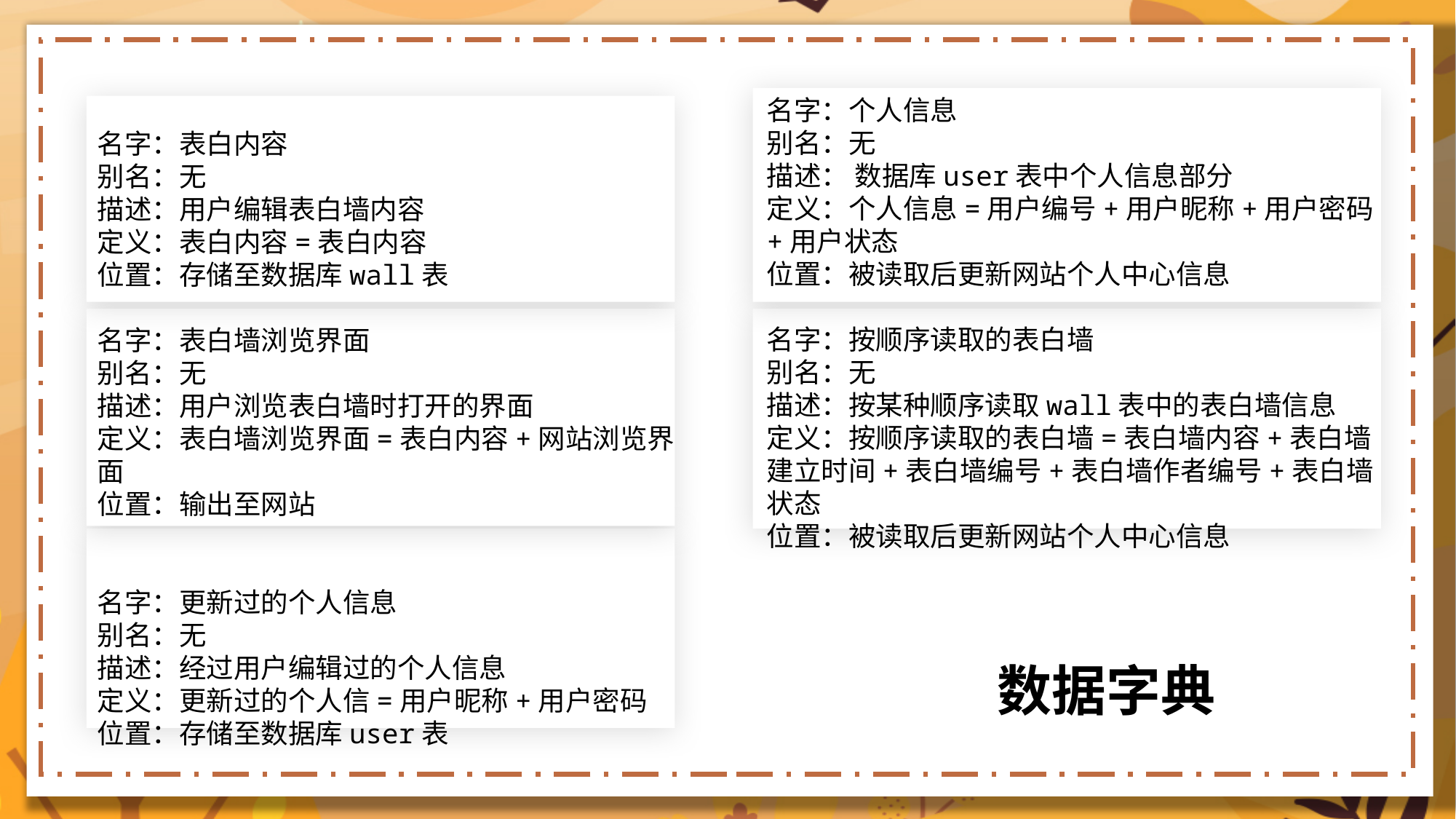

名字：个人信息
别名：无
描述： 数据库user表中个人信息部分
定义：个人信息=用户编号+用户昵称+用户密码+用户状态
位置：被读取后更新网站个人中心信息

名字：按顺序读取的表白墙
别名：无
描述：按某种顺序读取wall表中的表白墙信息
定义：按顺序读取的表白墙=表白墙内容+表白墙建立时间+表白墙编号+表白墙作者编号+表白墙状态
位置：被读取后更新网站个人中心信息

名字：表白内容
别名：无
描述：用户编辑表白墙内容
定义：表白内容=表白内容
位置：存储至数据库wall表

名字：表白墙浏览界面
别名：无
描述：用户浏览表白墙时打开的界面
定义：表白墙浏览界面=表白内容+网站浏览界面
位置：输出至网站

名字：更新过的个人信息
别名：无
描述：经过用户编辑过的个人信息
定义：更新过的个人信=用户昵称+用户密码
位置：存储至数据库user表

数据字典